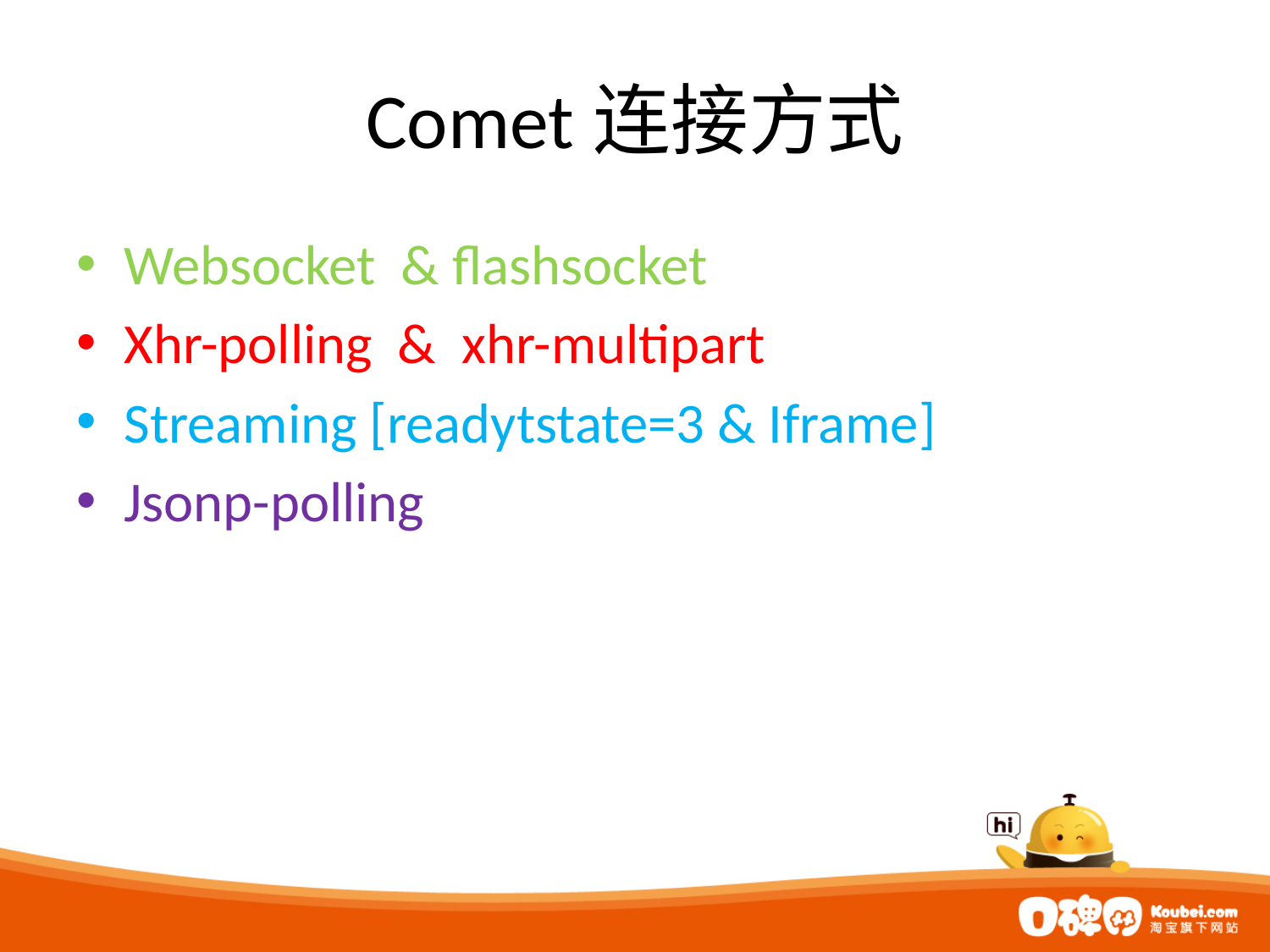

# Comet连接方式
Websocket  & flashsocket
Xhr-polling  &  xhr-multipart
Streaming [readytstate=3 & Iframe]
Jsonp-polling